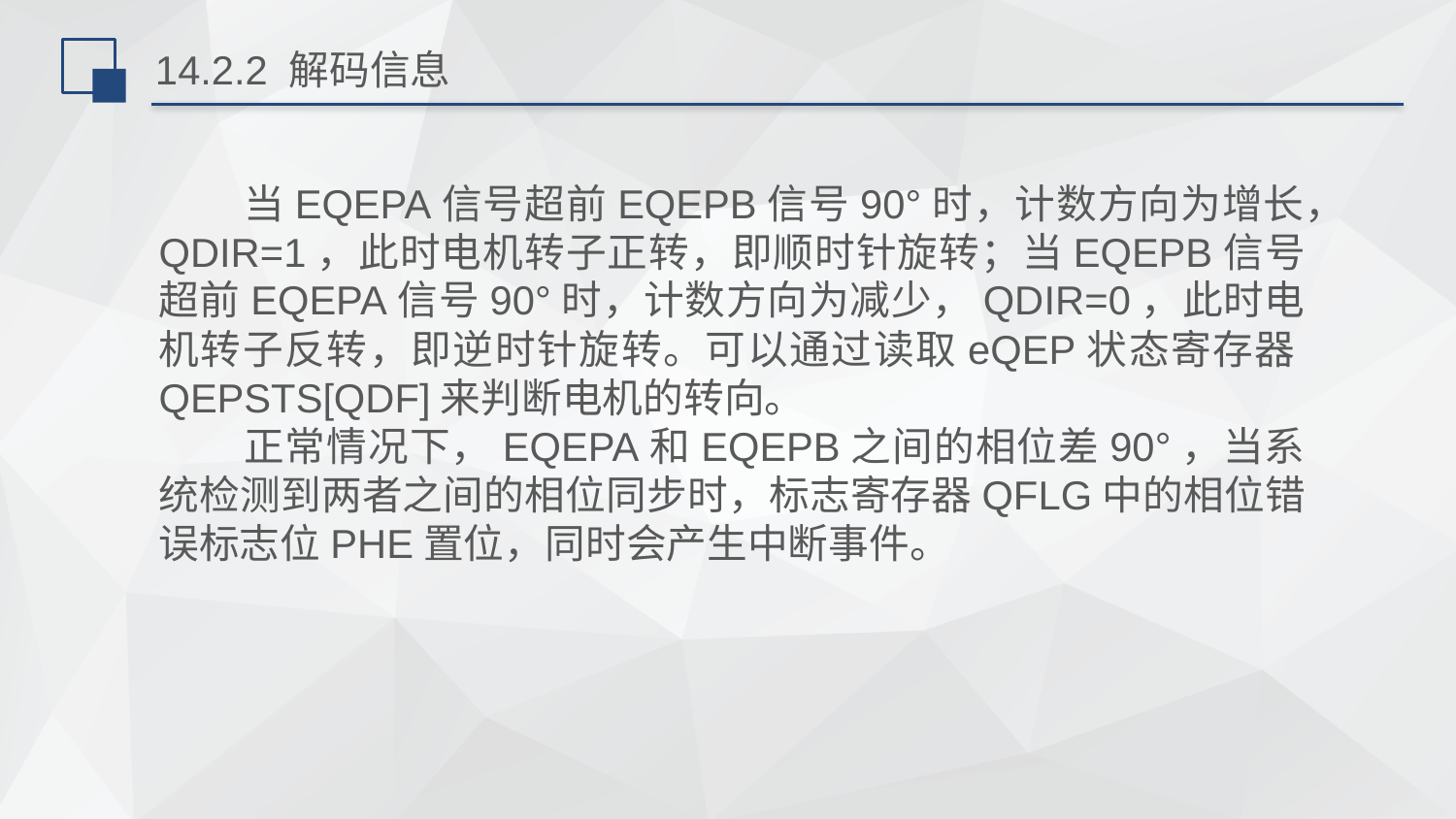

# 14.2.2 解码信息
当EQEPA信号超前EQEPB信号90°时，计数方向为增长，QDIR=1，此时电机转子正转，即顺时针旋转；当EQEPB信号超前EQEPA信号90°时，计数方向为减少，QDIR=0，此时电机转子反转，即逆时针旋转。可以通过读取eQEP状态寄存器QEPSTS[QDF]来判断电机的转向。
正常情况下，EQEPA和EQEPB之间的相位差90°，当系统检测到两者之间的相位同步时，标志寄存器QFLG中的相位错误标志位PHE置位，同时会产生中断事件。